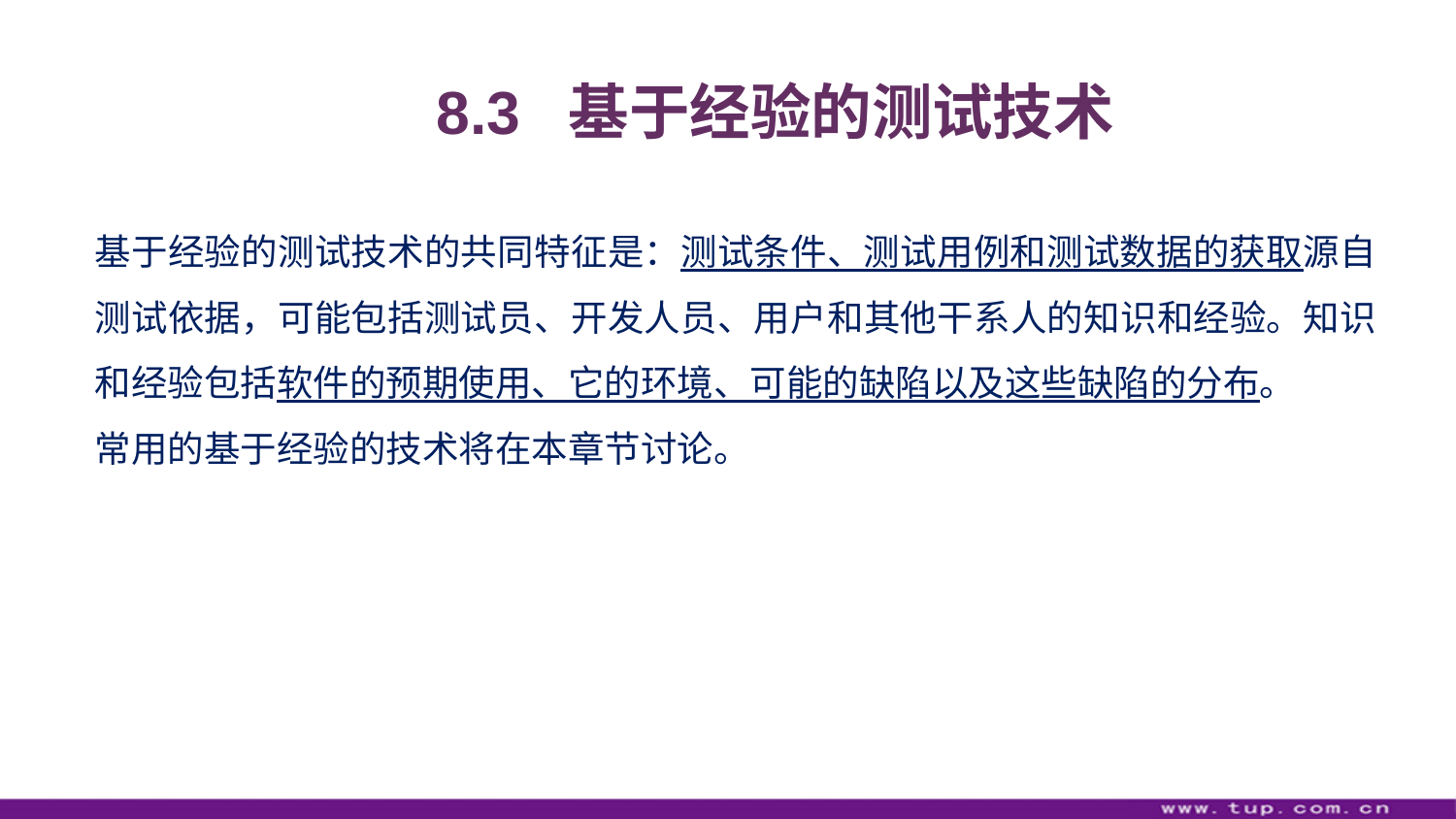

8.3  基于经验的测试技术

基于经验的测试技术的共同特征是：测试条件、测试用例和测试数据的获取源自测试依据，可能包括测试员、开发人员、用户和其他干系人的知识和经验。知识和经验包括软件的预期使用、它的环境、可能的缺陷以及这些缺陷的分布。
常用的基于经验的技术将在本章节讨论。